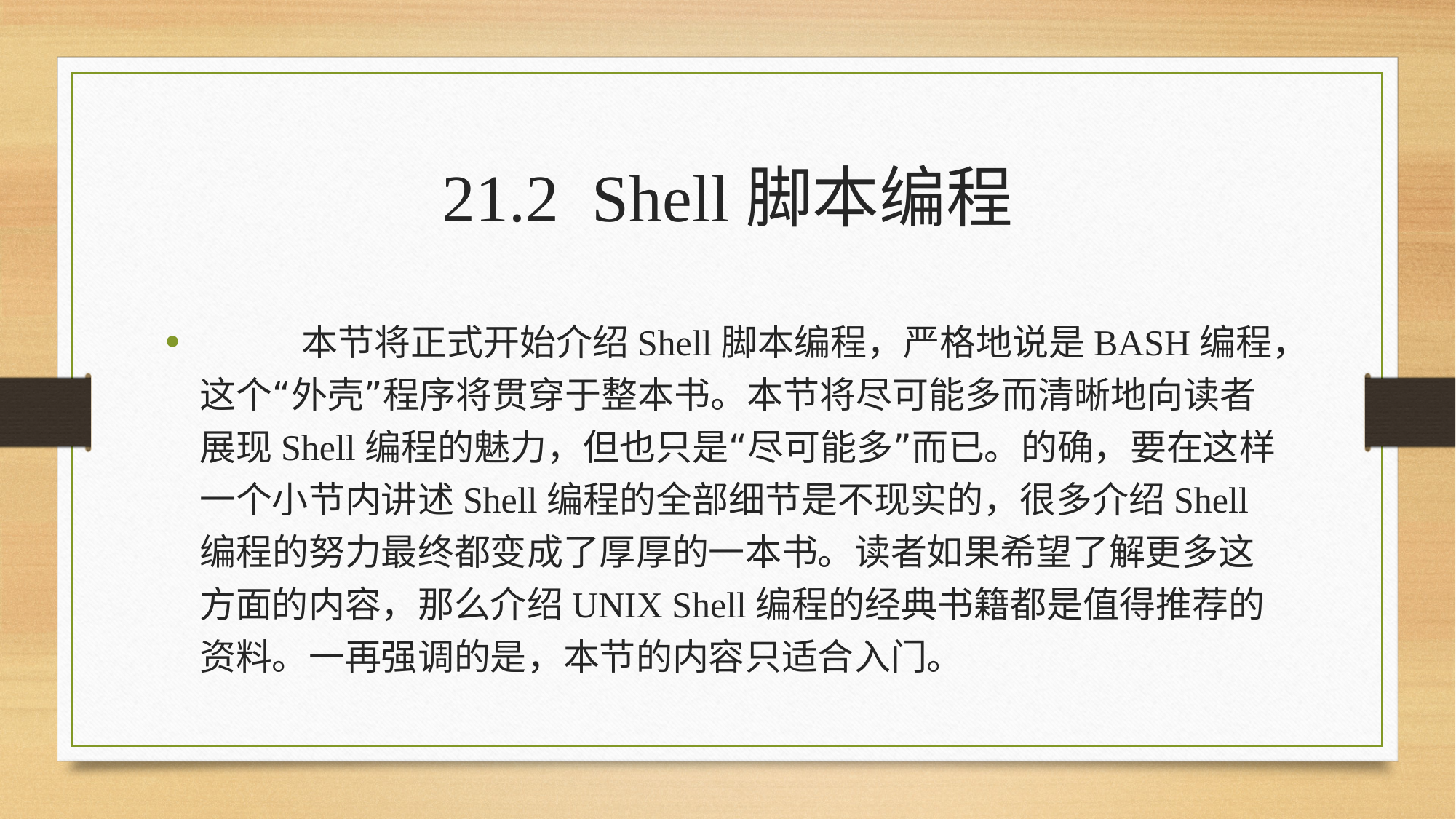

21.2  Shell脚本编程
        本节将正式开始介绍Shell脚本编程，严格地说是BASH编程，这个“外壳”程序将贯穿于整本书。本节将尽可能多而清晰地向读者展现Shell编程的魅力，但也只是“尽可能多”而已。的确，要在这样一个小节内讲述Shell编程的全部细节是不现实的，很多介绍Shell编程的努力最终都变成了厚厚的一本书。读者如果希望了解更多这方面的内容，那么介绍UNIX Shell编程的经典书籍都是值得推荐的资料。一再强调的是，本节的内容只适合入门。